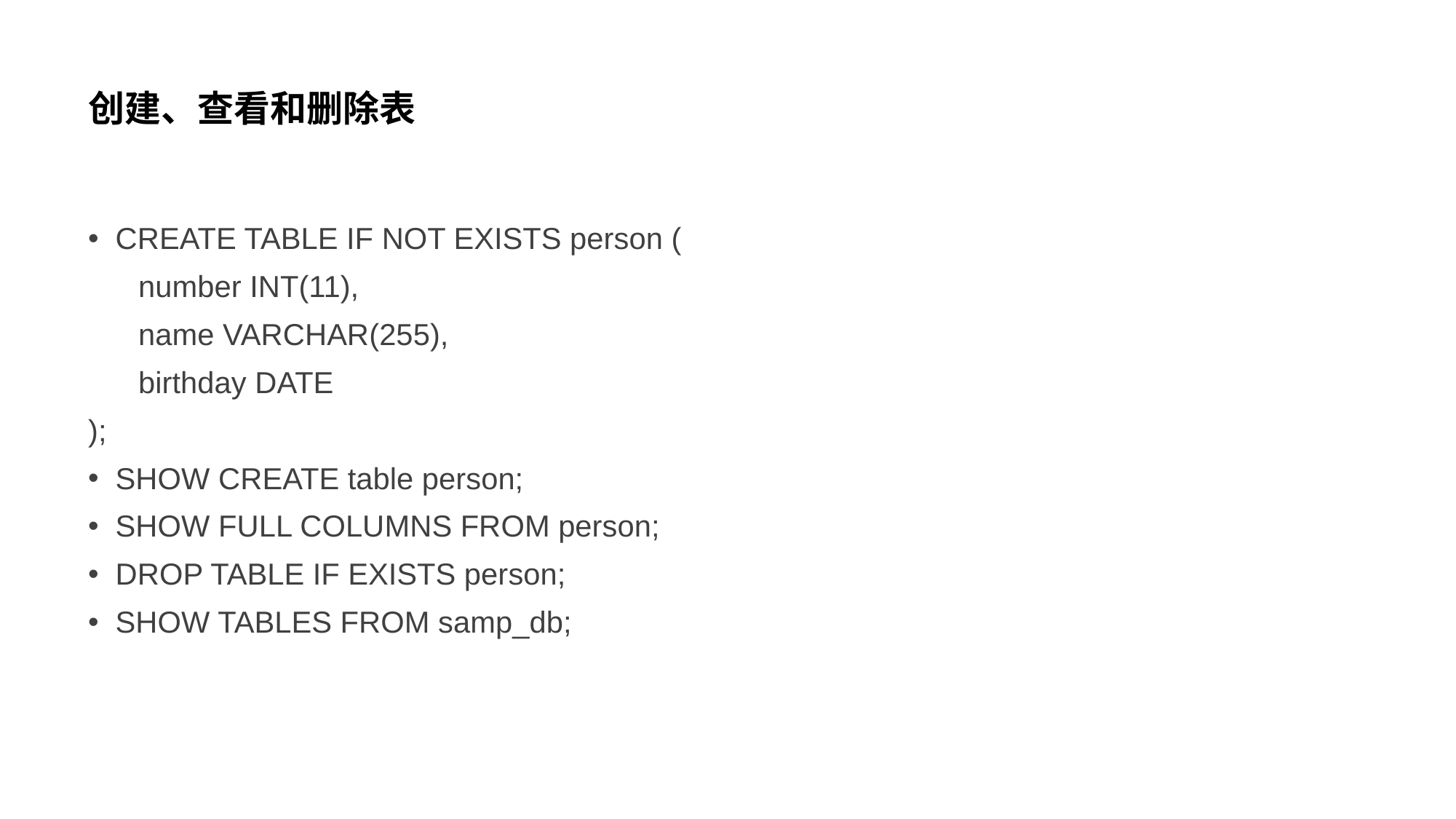

# 创建、查看和删除表
CREATE TABLE IF NOT EXISTS person (
      number INT(11),
      name VARCHAR(255),
      birthday DATE
);
SHOW CREATE table person;
SHOW FULL COLUMNS FROM person;
DROP TABLE IF EXISTS person;
SHOW TABLES FROM samp_db;